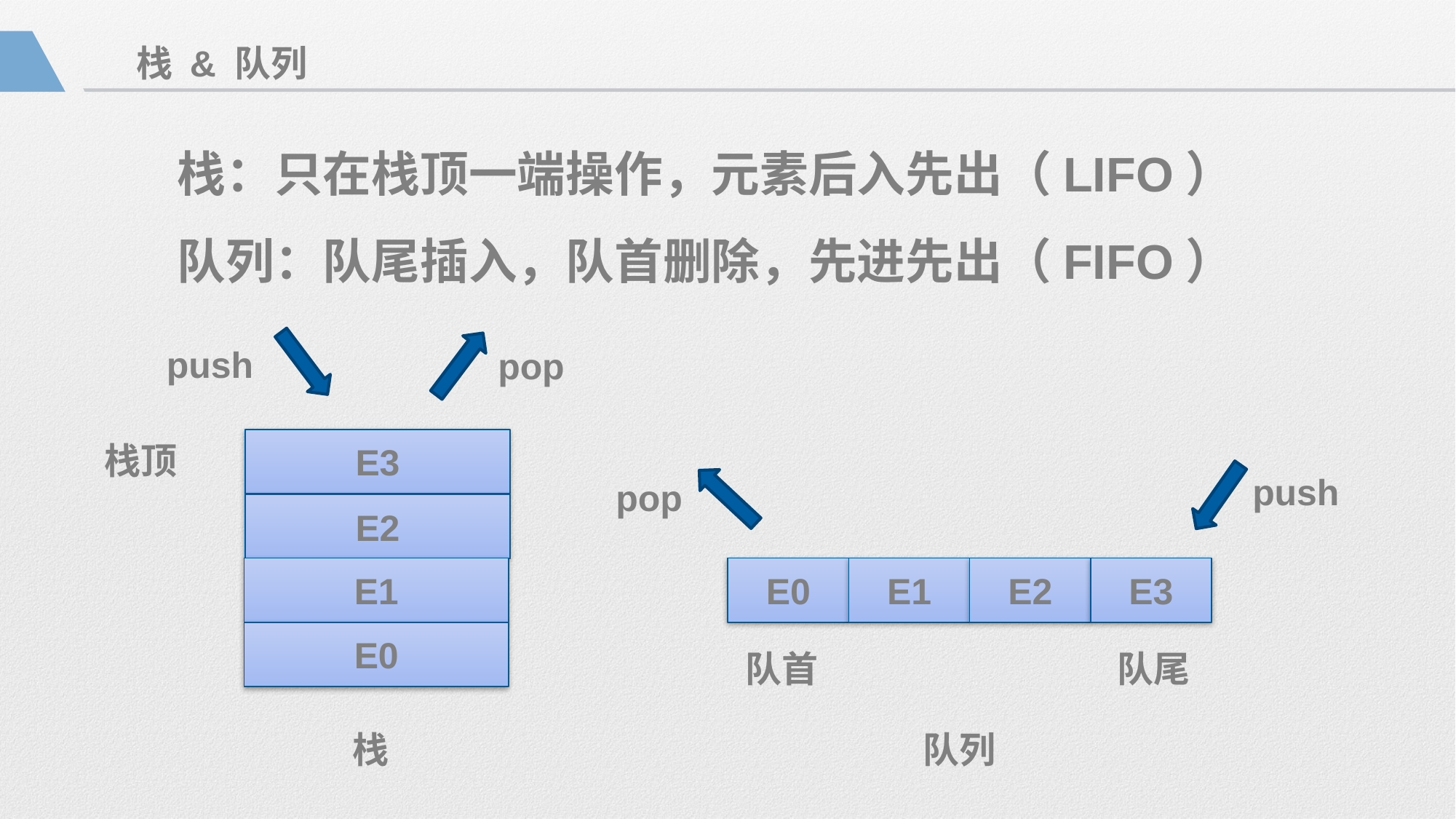

栈 & 队列
栈：只在栈顶一端操作，元素后入先出（LIFO）
队列：队尾插入，队首删除，先进先出（FIFO）

push
pop
E3
E2
E1
E0
栈顶

push
pop
E0
E1
E2
E3
队首
队尾
栈
队列